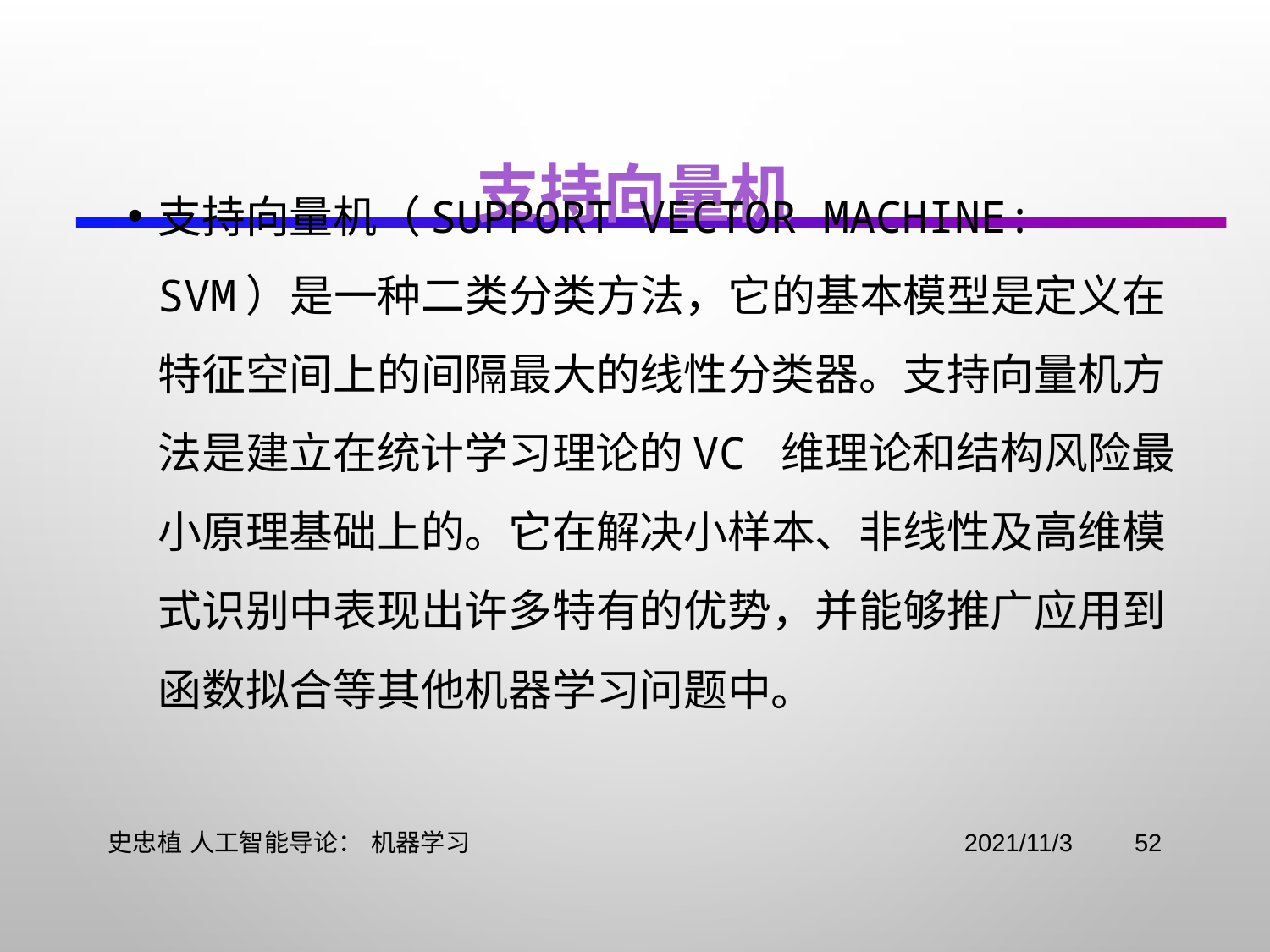

# 支持向量机
支持向量机（support vector machine: SVM）是一种二类分类方法，它的基本模型是定义在特征空间上的间隔最大的线性分类器。支持向量机方法是建立在统计学习理论的VC 维理论和结构风险最小原理基础上的。它在解决小样本、非线性及高维模式识别中表现出许多特有的优势，并能够推广应用到函数拟合等其他机器学习问题中。
史忠植 人工智能导论： 机器学习
2021/11/3
52